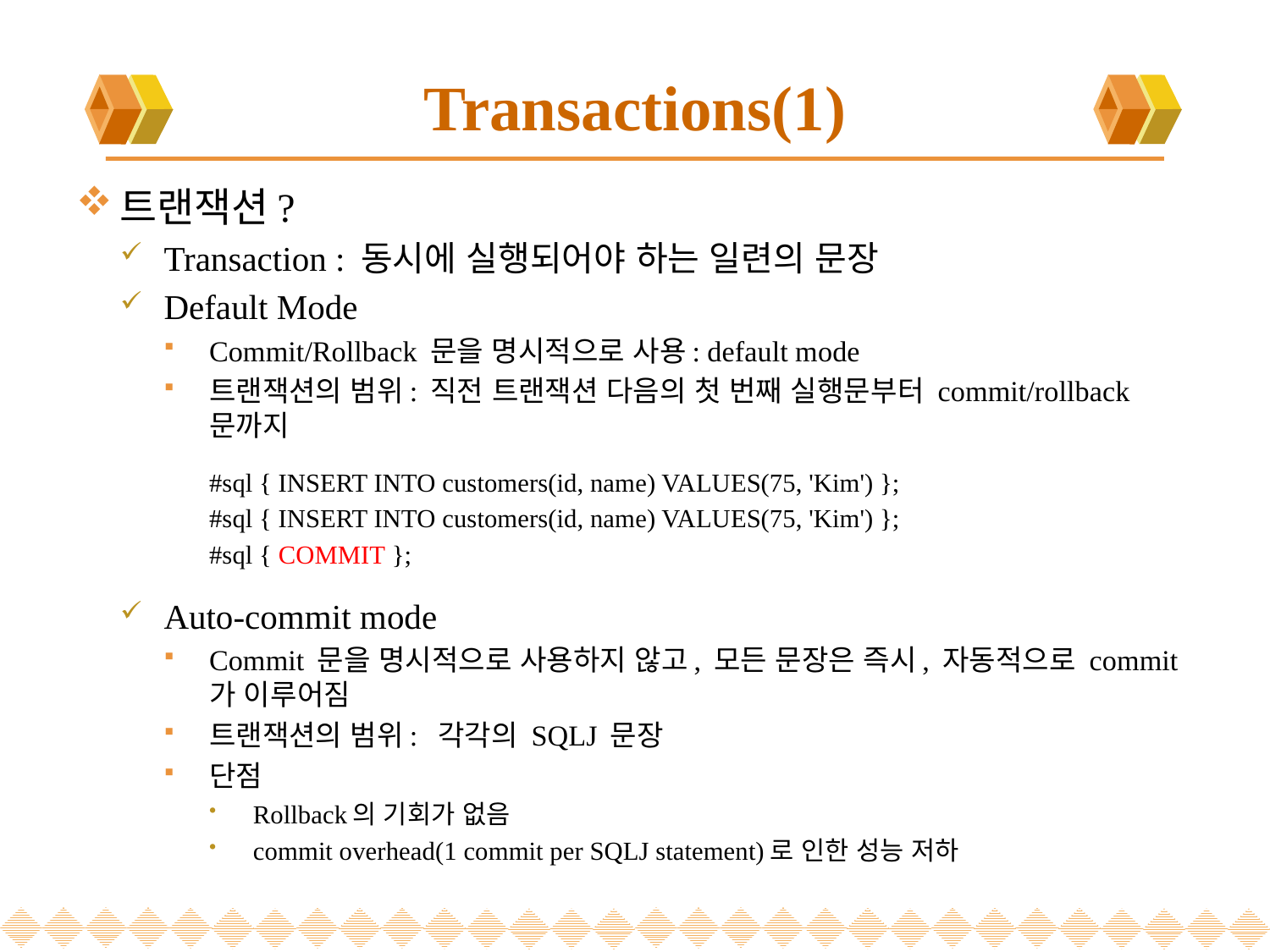

# Transactions(1)
트랜잭션?
Transaction : 동시에 실행되어야 하는 일련의 문장
Default Mode
Commit/Rollback 문을 명시적으로 사용: default mode
트랜잭션의 범위: 직전 트랜잭션 다음의 첫 번째 실행문부터 commit/rollback 문까지

#sql { INSERT INTO customers(id, name) VALUES(75, 'Kim') };
#sql { INSERT INTO customers(id, name) VALUES(75, 'Kim') };
#sql { COMMIT };

Auto-commit mode
Commit 문을 명시적으로 사용하지 않고, 모든 문장은 즉시, 자동적으로 commit가 이루어짐
트랜잭션의 범위:  각각의 SQLJ 문장
단점
Rollback의 기회가 없음
commit overhead(1 commit per SQLJ statement)로 인한 성능 저하